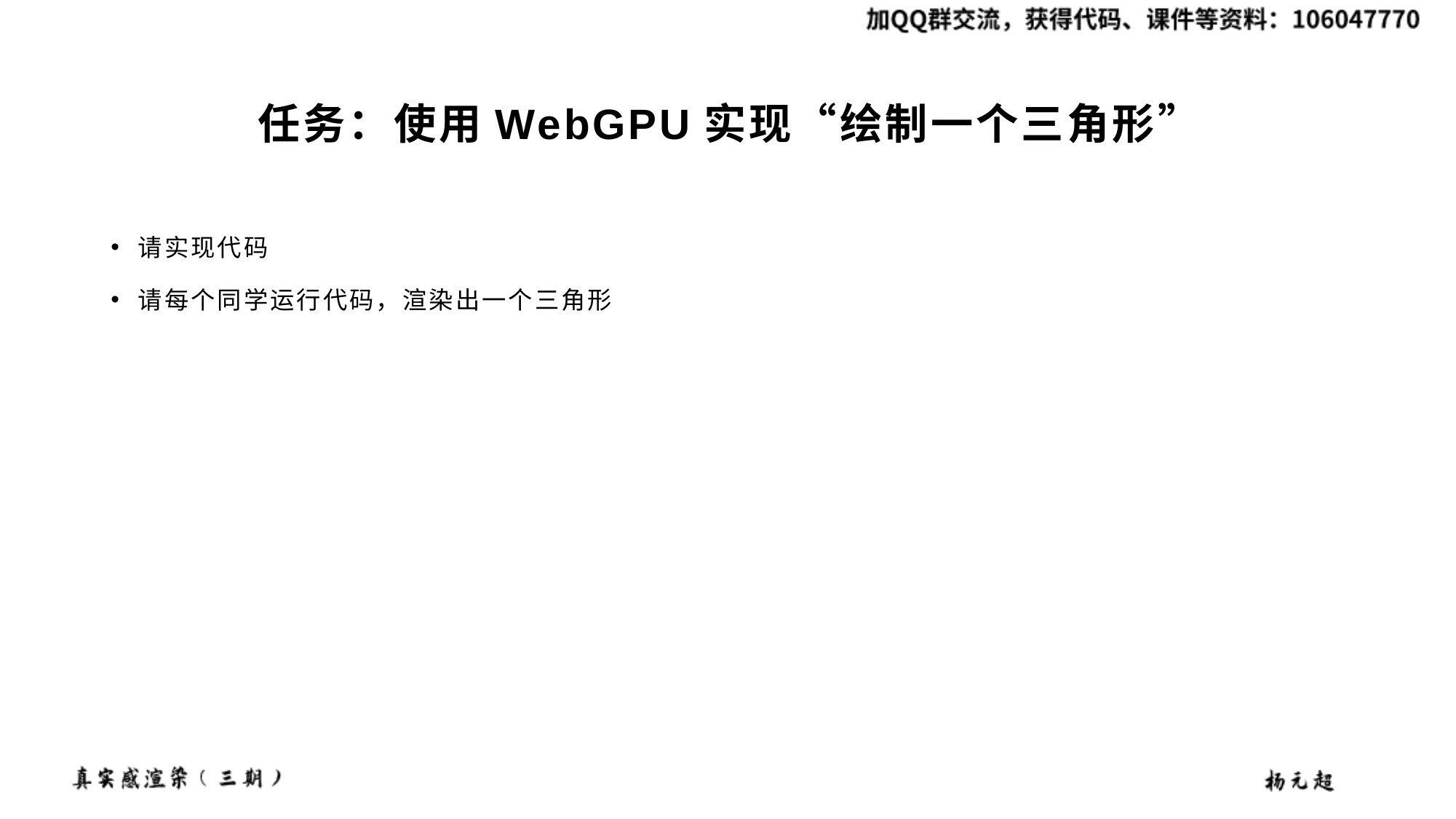

# 任务：使用WebGPU实现“绘制一个三角形”
请实现代码
请每个同学运行代码，渲染出一个三角形